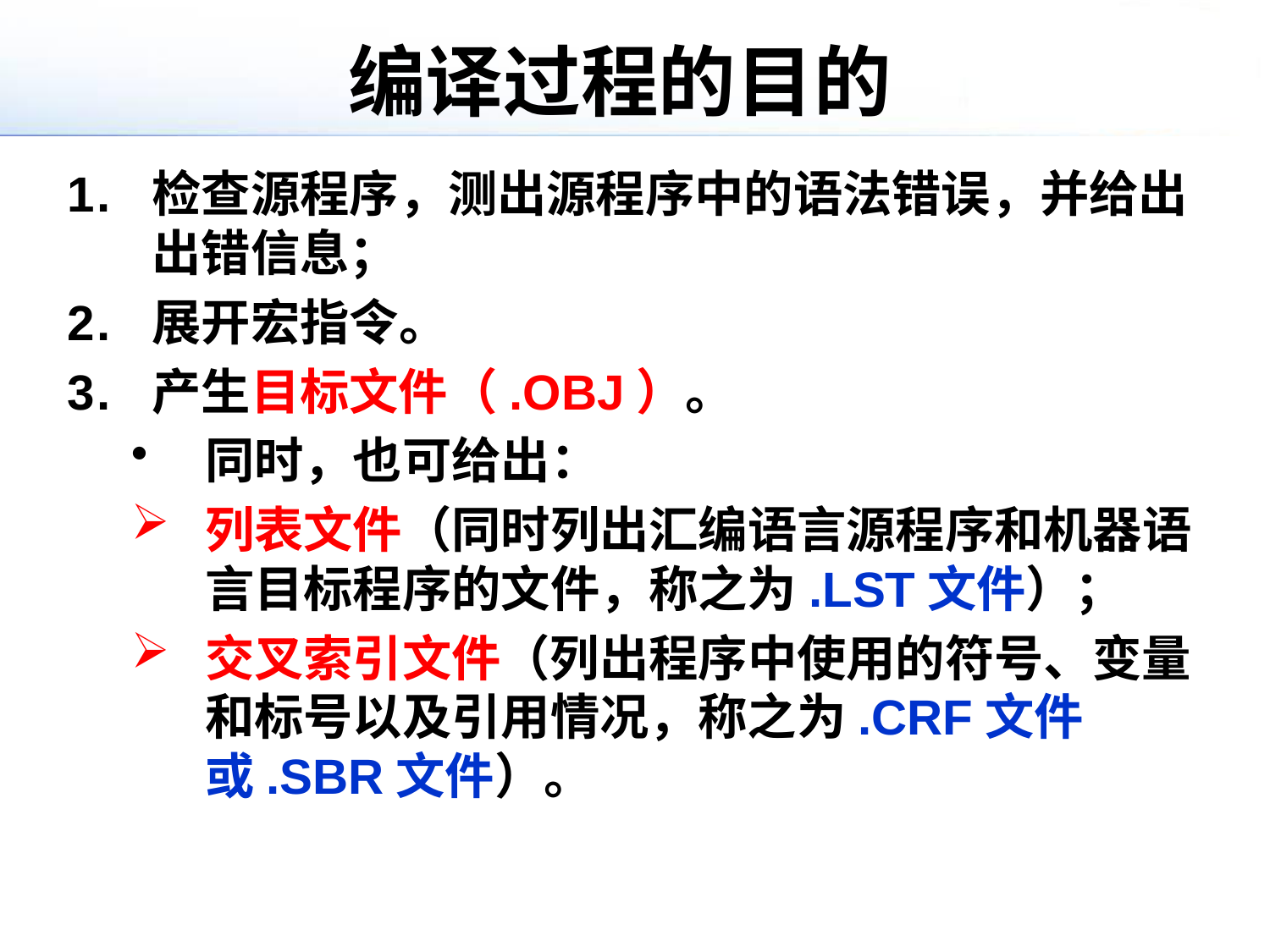

# 编译过程的目的
检查源程序，测出源程序中的语法错误，并给出出错信息；
展开宏指令。
产生目标文件（.OBJ）。
同时，也可给出：
列表文件（同时列出汇编语言源程序和机器语言目标程序的文件，称之为.LST文件）；
交叉索引文件（列出程序中使用的符号、变量和标号以及引用情况，称之为.CRF文件或.SBR文件）。